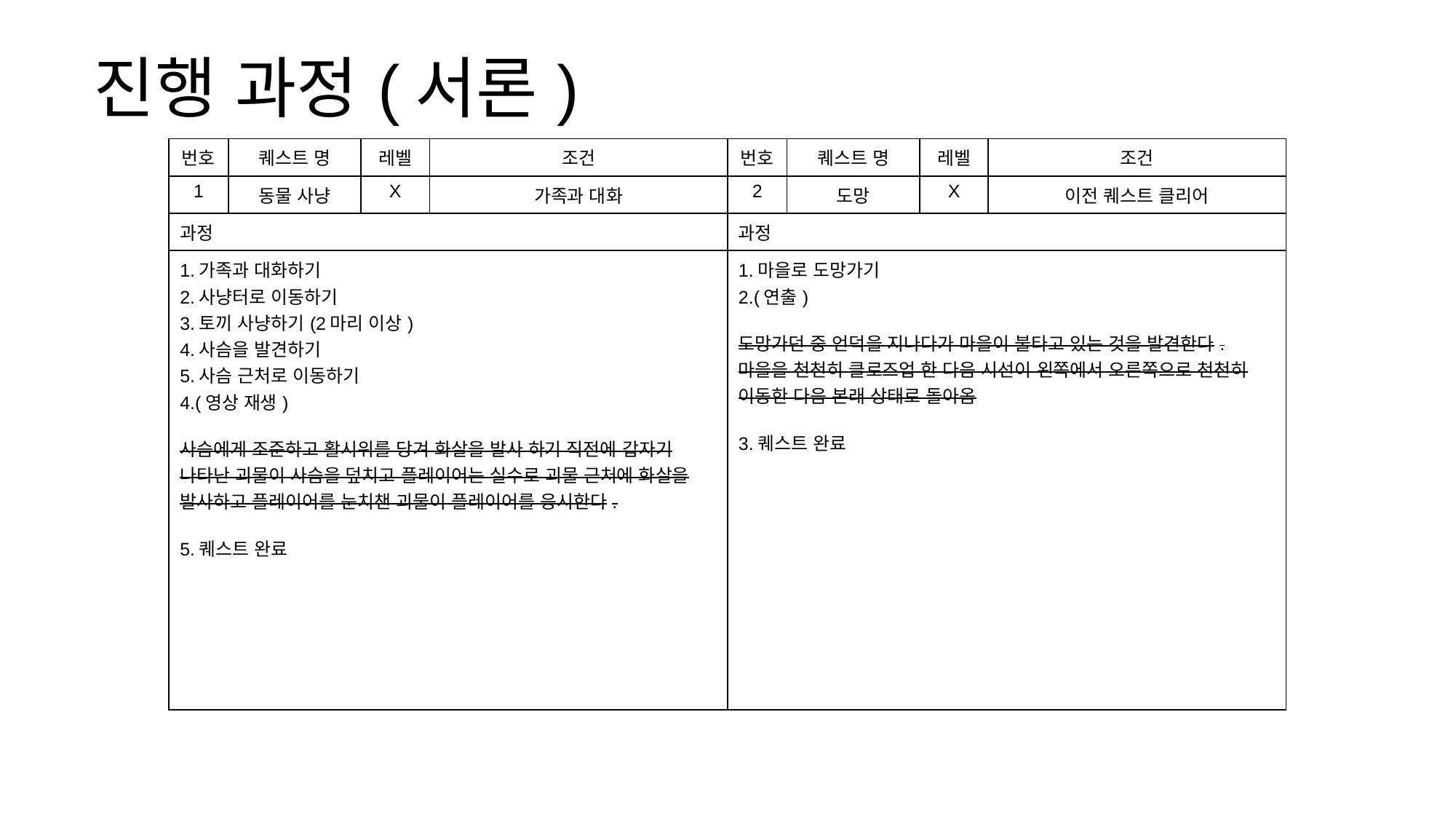

진행 과정(서론)
| 번호 | 퀘스트 명 | 레벨 | 조건 |
| --- | --- | --- | --- |
| 1 | 동물 사냥 | X | 가족과 대화 |
| 과정 |  |  |  |
| 1.가족과 대화하기 2.사냥터로 이동하기 3.토끼 사냥하기(2마리 이상) 4.사슴을 발견하기 5.사슴 근처로 이동하기 4.(영상 재생) 사슴에게 조준하고 활시위를 당겨 화살을 발사 하기 직전에 갑자기 나타난 괴물이 사슴을 덮치고 플레이어는 실수로 괴물 근처에 화살을 발사하고 플레이어를 눈치챈 괴물이 플레이어를 응시한다. 5.퀘스트 완료 |  |  |  |
| 번호 | 퀘스트 명 | 레벨 | 조건 |
| --- | --- | --- | --- |
| 2 | 도망 | X | 이전 퀘스트 클리어 |
| 과정 |  |  |  |
| 1.마을로 도망가기 2.(연출) 도망가던 중 언덕을 지나다가 마을이 불타고 있는 것을 발견한다.마을을 천천히 클로즈업 한 다음 시선이 왼쪽에서 오른쪽으로 천천히 이동한 다음 본래 상태로 돌아옴 3.퀘스트 완료 |  |  |  |